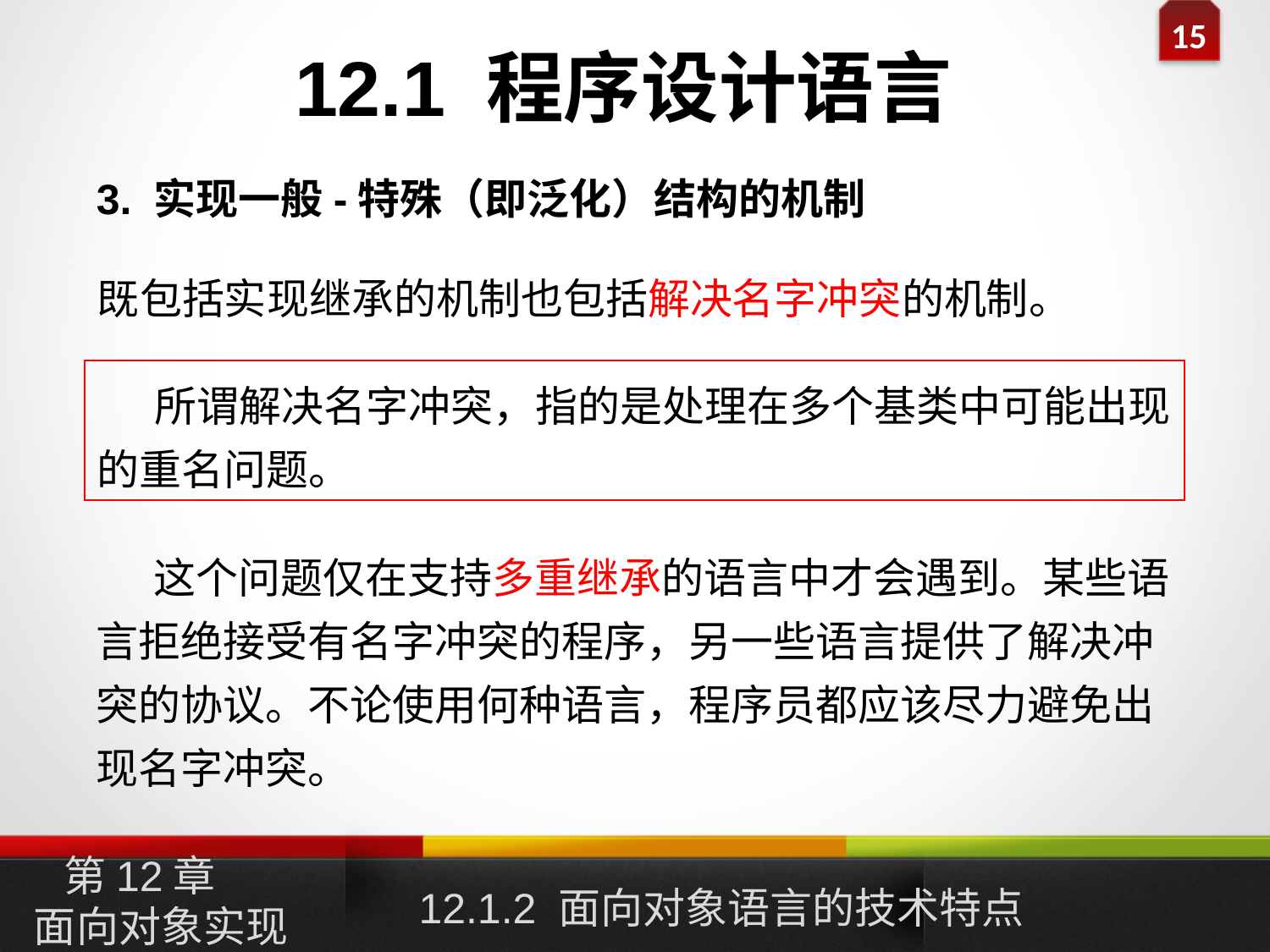

12.1 程序设计语言
3. 实现一般-特殊（即泛化）结构的机制
既包括实现继承的机制也包括解决名字冲突的机制。
     所谓解决名字冲突，指的是处理在多个基类中可能出现的重名问题。
     这个问题仅在支持多重继承的语言中才会遇到。某些语言拒绝接受有名字冲突的程序，另一些语言提供了解决冲突的协议。不论使用何种语言，程序员都应该尽力避免出现名字冲突。
12.1.2 面向对象语言的技术特点